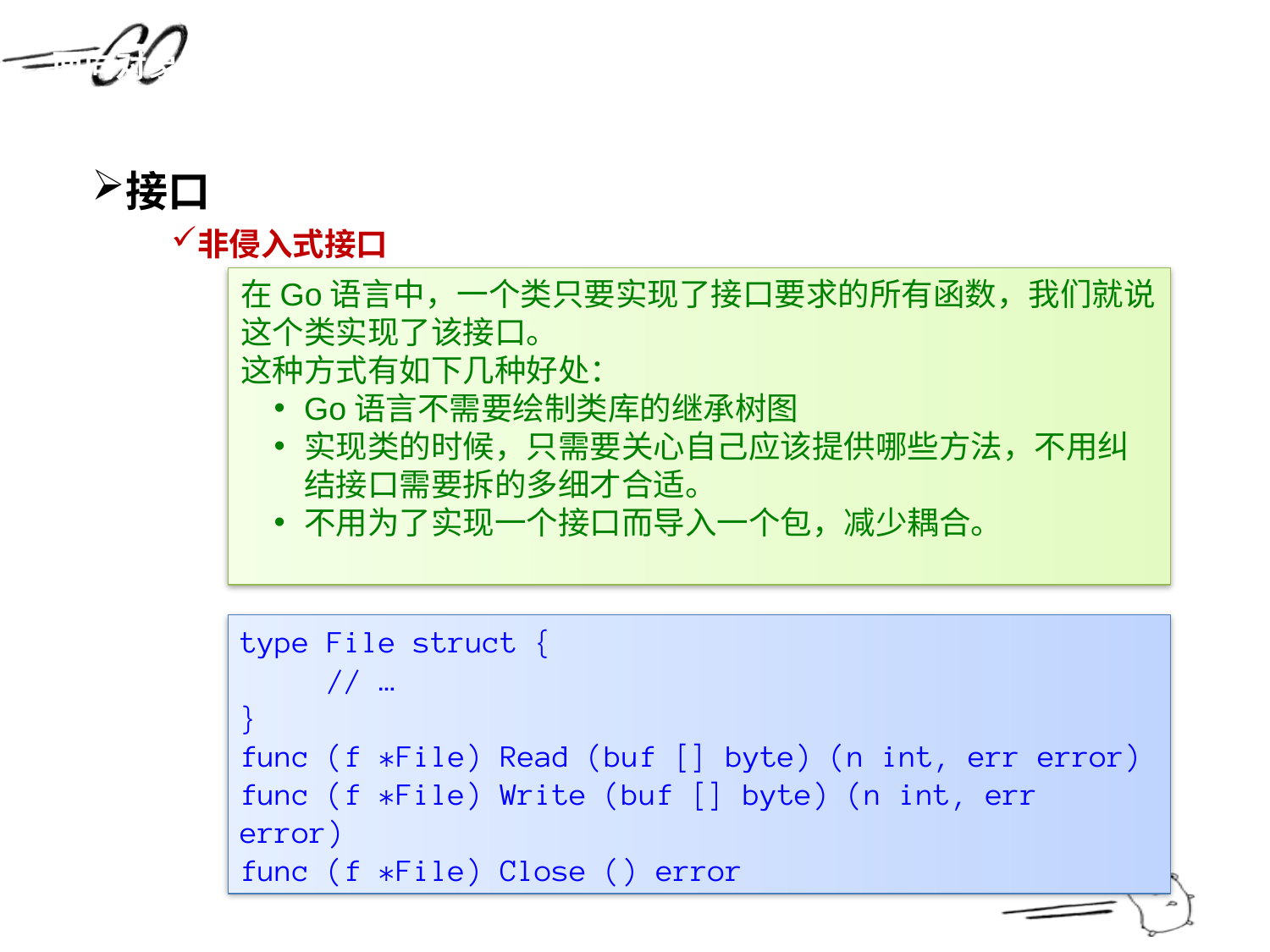

面向对象编程
接口
非侵入式接口
在Go语言中，一个类只要实现了接口要求的所有函数，我们就说这个类实现了该接口。
这种方式有如下几种好处：
Go语言不需要绘制类库的继承树图
实现类的时候，只需要关心自己应该提供哪些方法，不用纠结接口需要拆的多细才合适。
不用为了实现一个接口而导入一个包，减少耦合。

type File struct {
     // …
}
func (f *File) Read (buf [] byte) (n int, err error)
func (f *File) Write (buf [] byte) (n int, err error)
func (f *File) Close () error
29